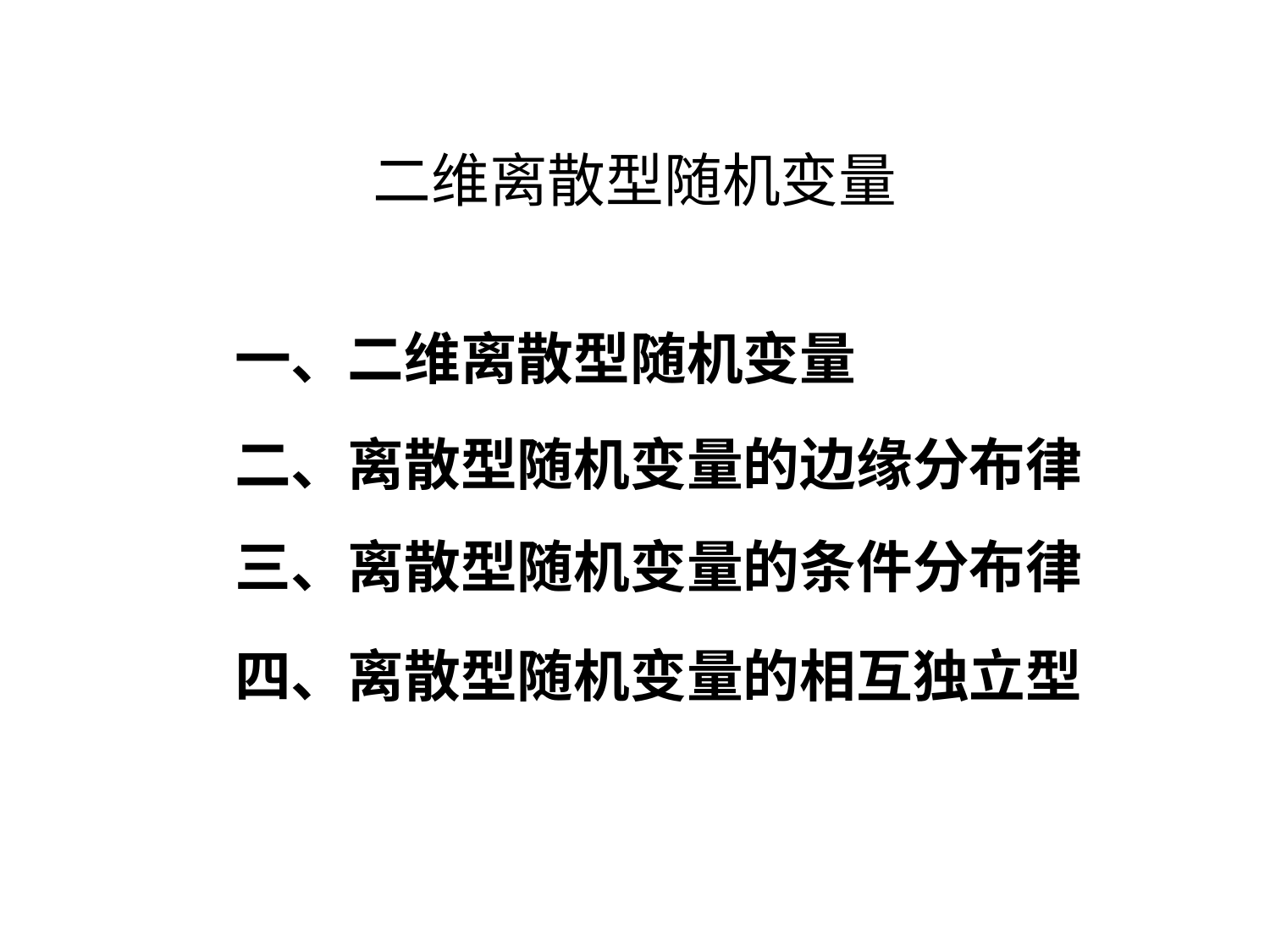

# 二维离散型随机变量
一、二维离散型随机变量
二、离散型随机变量的边缘分布律
三、离散型随机变量的条件分布律
四、离散型随机变量的相互独立型